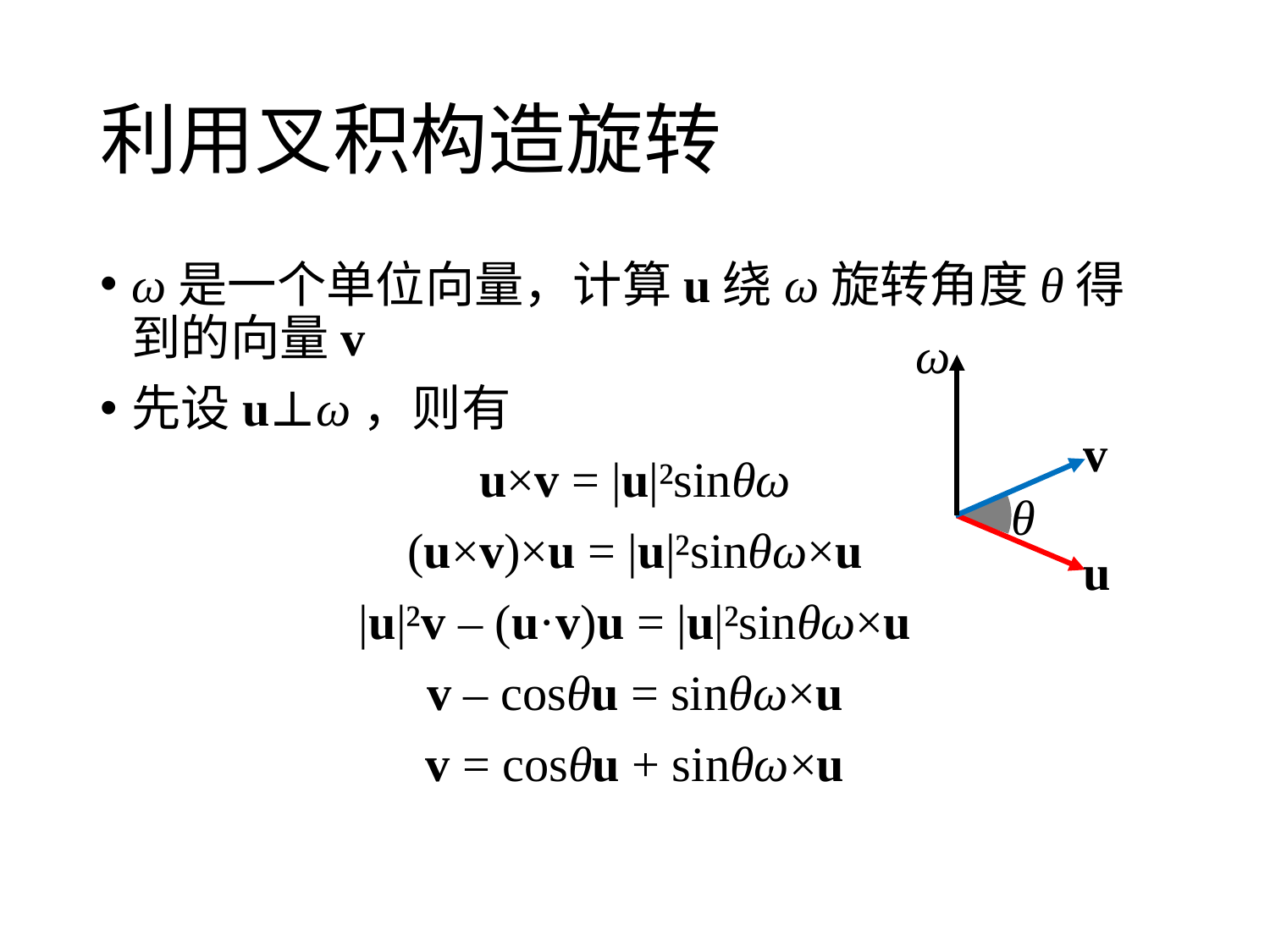

# 利用叉积构造旋转
ω是一个单位向量，计算u绕ω旋转角度θ得到的向量v
先设u⊥ω，则有
u×v = |u|²sinθω
(u×v)×u = |u|²sinθω×u
|u|²v – (u·v)u = |u|²sinθω×u
v – cosθu = sinθω×u
v = cosθu + sinθω×u
ω
v

θ
u